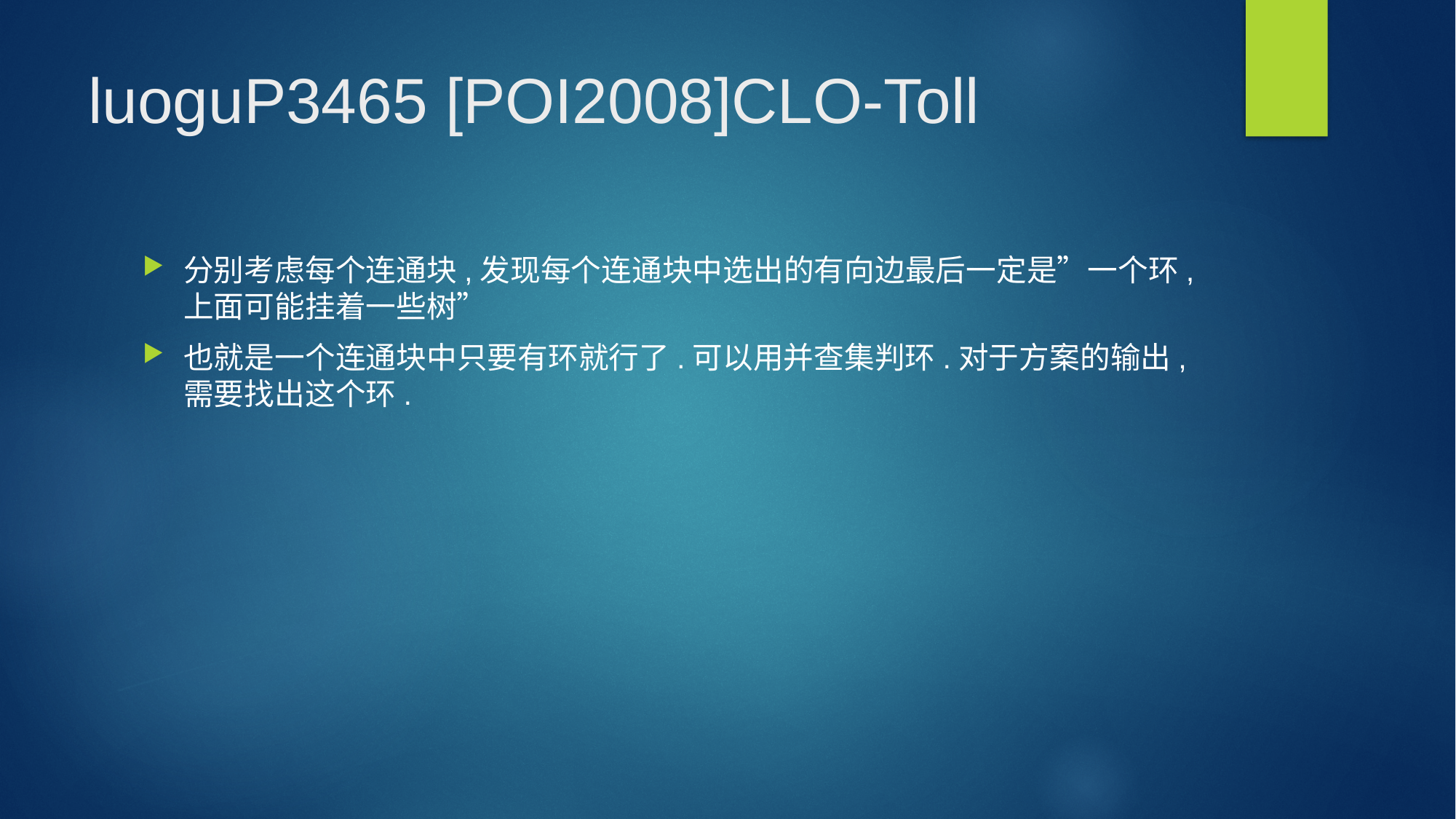

# luoguP3465 [POI2008]CLO-Toll
分别考虑每个连通块,发现每个连通块中选出的有向边最后一定是”一个环,上面可能挂着一些树”
也就是一个连通块中只要有环就行了.可以用并查集判环.对于方案的输出,需要找出这个环.